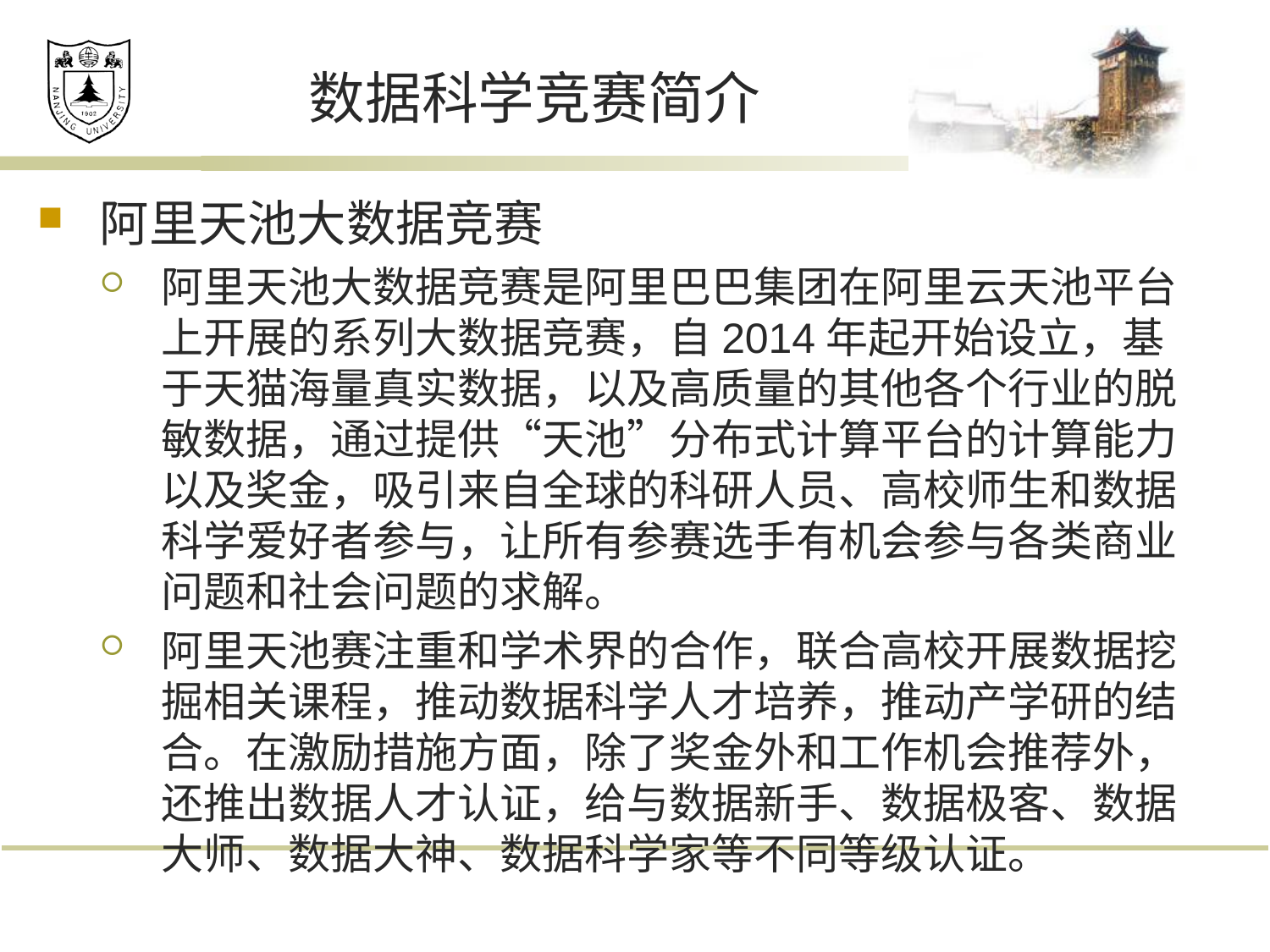

# 数据科学竞赛简介
阿里天池大数据竞赛
阿里天池大数据竞赛是阿里巴巴集团在阿里云天池平台上开展的系列大数据竞赛，自2014年起开始设立，基于天猫海量真实数据，以及高质量的其他各个行业的脱敏数据，通过提供“天池”分布式计算平台的计算能力以及奖金，吸引来自全球的科研人员、高校师生和数据科学爱好者参与，让所有参赛选手有机会参与各类商业问题和社会问题的求解。
阿里天池赛注重和学术界的合作，联合高校开展数据挖掘相关课程，推动数据科学人才培养，推动产学研的结合。在激励措施方面，除了奖金外和工作机会推荐外，还推出数据人才认证，给与数据新手、数据极客、数据大师、数据大神、数据科学家等不同等级认证。